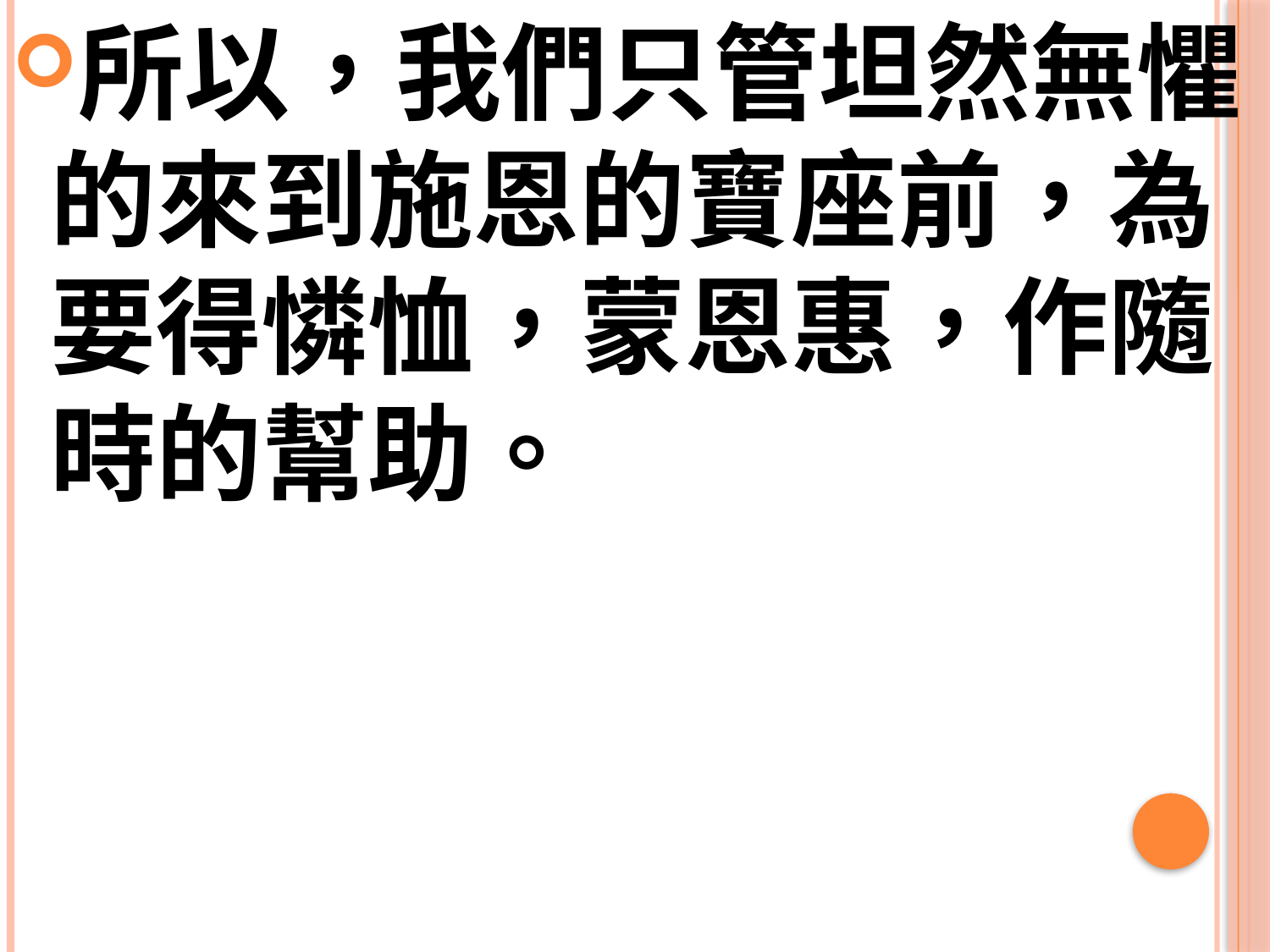

所以，我們只管坦然無懼的來到施恩的寶座前，為要得憐恤，蒙恩惠，作隨時的幫助。